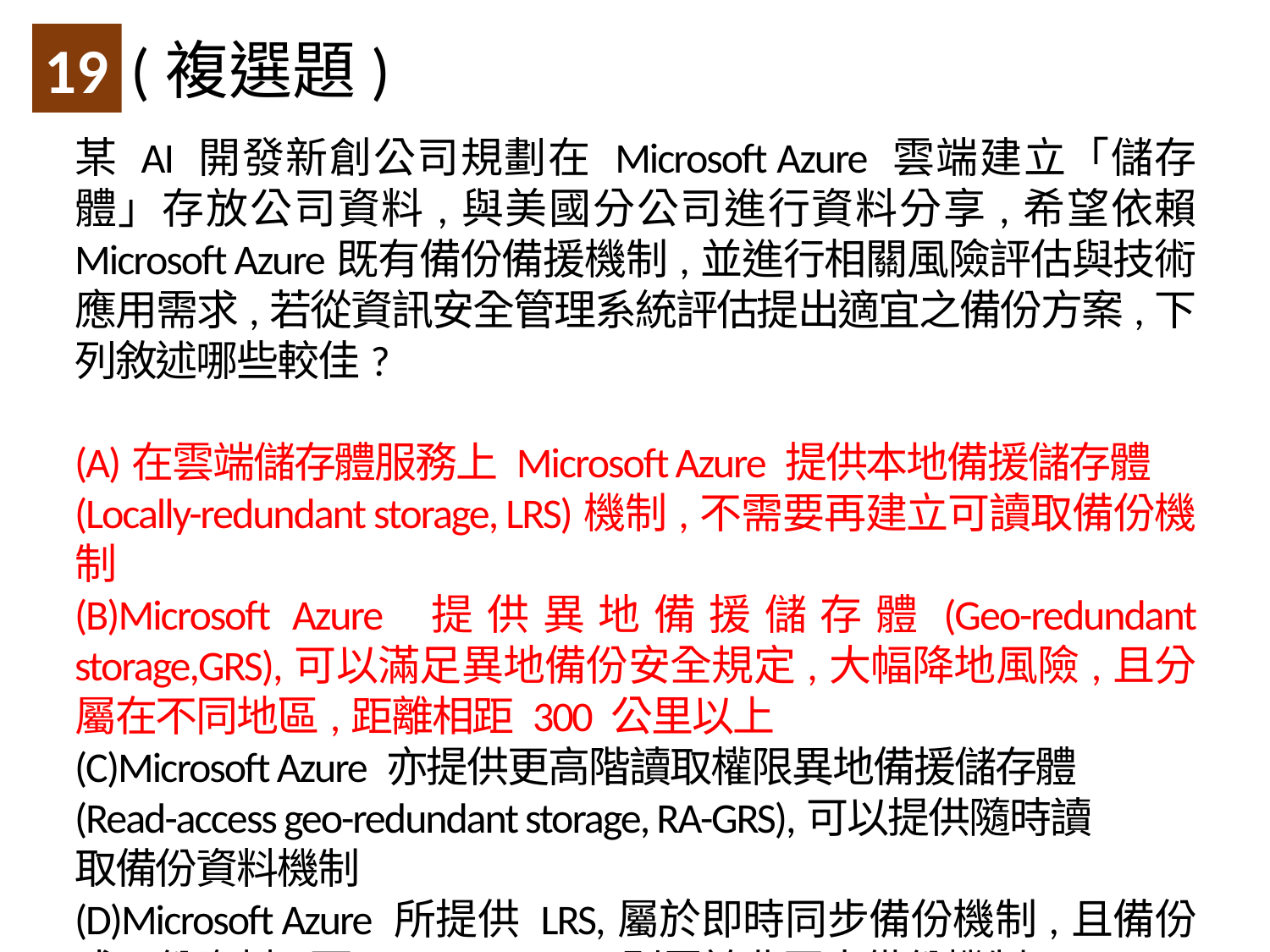

(複選題)
19
某 AI 開發新創公司規劃在 Microsoft Azure 雲端建立「儲存體」存放公司資料,與美國分公司進行資料分享,希望依賴 Microsoft Azure既有備份備援機制,並進行相關風險評估與技術應用需求,若從資訊安全管理系統評估提出適宜之備份方案,下列敘述哪些較佳?

(A)在雲端儲存體服務上 Microsoft Azure 提供本地備援儲存體
(Locally-redundant storage, LRS)機制,不需要再建立可讀取備份機制
(B)Microsoft Azure 提供異地備援儲存體(Geo-redundant storage,GRS),可以滿足異地備份安全規定,大幅降地風險,且分屬在不同地區,距離相距 300 公里以上
(C)Microsoft Azure 亦提供更高階讀取權限異地備援儲存體
(Read-access geo-redundant storage, RA-GRS),可以提供隨時讀
取備份資料機制
(D)Microsoft Azure 所提供 LRS,屬於即時同步備份機制,且備份成三份資料,而 GRS or RA-GRS 則屬於非同步備份機制